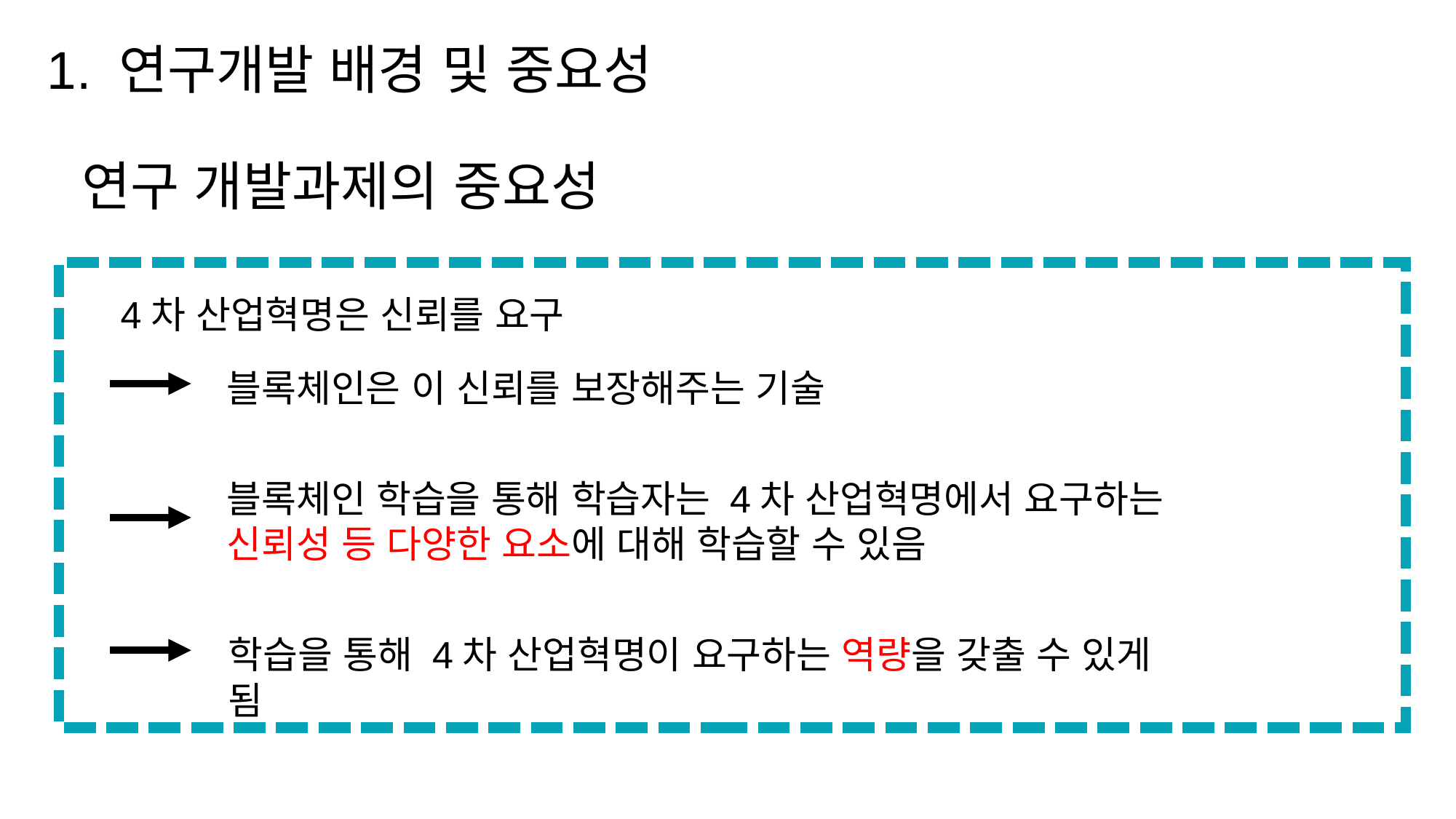

1. 연구개발 배경 및 중요성
연구 개발과제의 중요성

4차 산업혁명은 신뢰를 요구
블록체인은 이 신뢰를 보장해주는 기술
블록체인 학습을 통해 학습자는 4차 산업혁명에서 요구하는
신뢰성 등 다양한 요소에 대해 학습할 수 있음
학습을 통해 4차 산업혁명이 요구하는 역량을 갖출 수 있게 됨